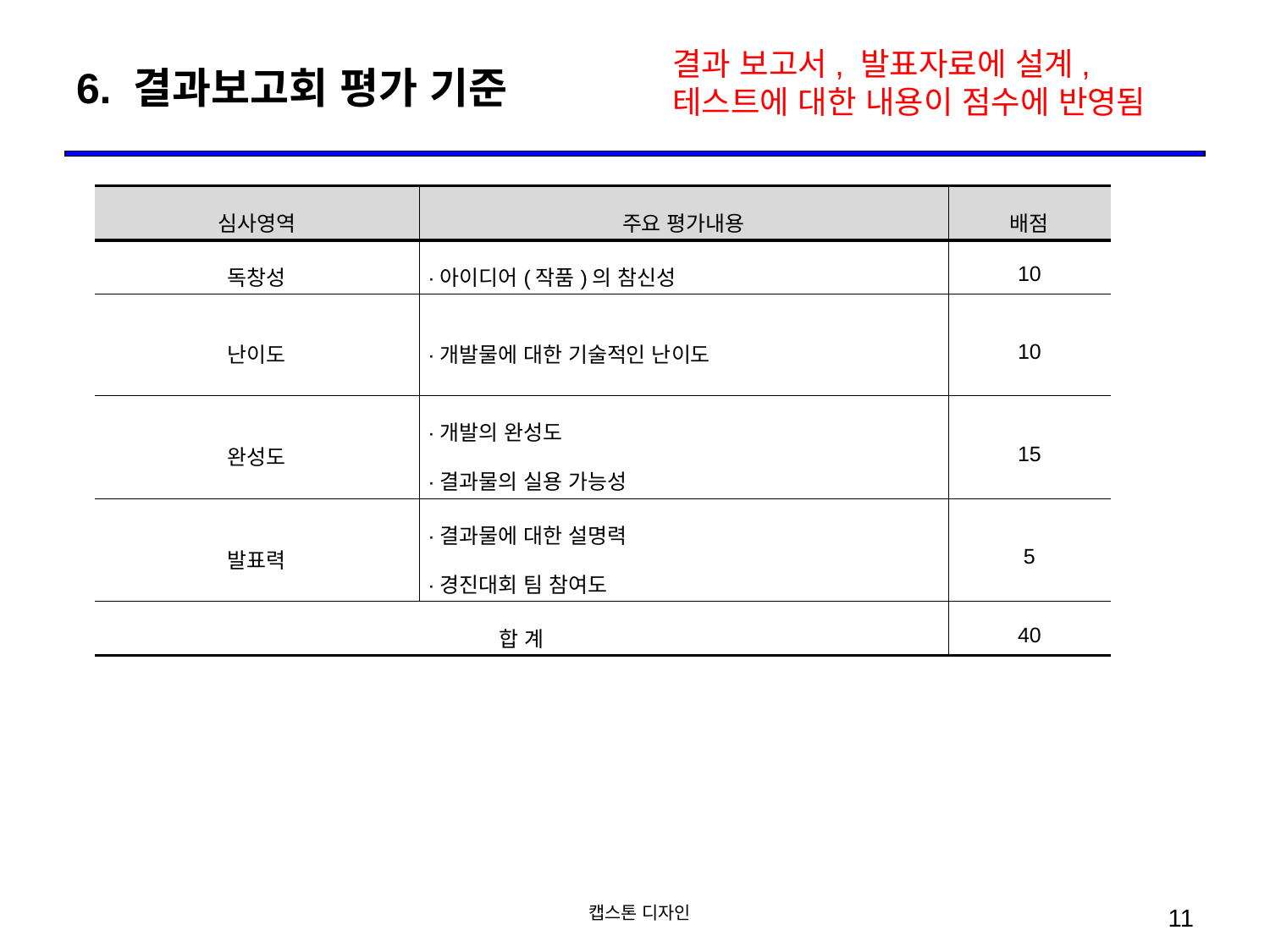

# 6. 결과보고회 평가 기준
결과 보고서, 발표자료에 설계,
테스트에 대한 내용이 점수에 반영됨
| 심사영역 | 주요 평가내용 | 배점 |
| --- | --- | --- |
| 독창성 | ·아이디어(작품)의 참신성 | 10 |
| 난이도 | ·개발물에 대한 기술적인 난이도 | 10 |
| 완성도 | ·개발의 완성도 ·결과물의 실용 가능성 | 15 |
| 발표력 | ·결과물에 대한 설명력 ·경진대회 팀 참여도 | 5 |
| 합 계 |  | 40 |
 캡스톤 디자인
11